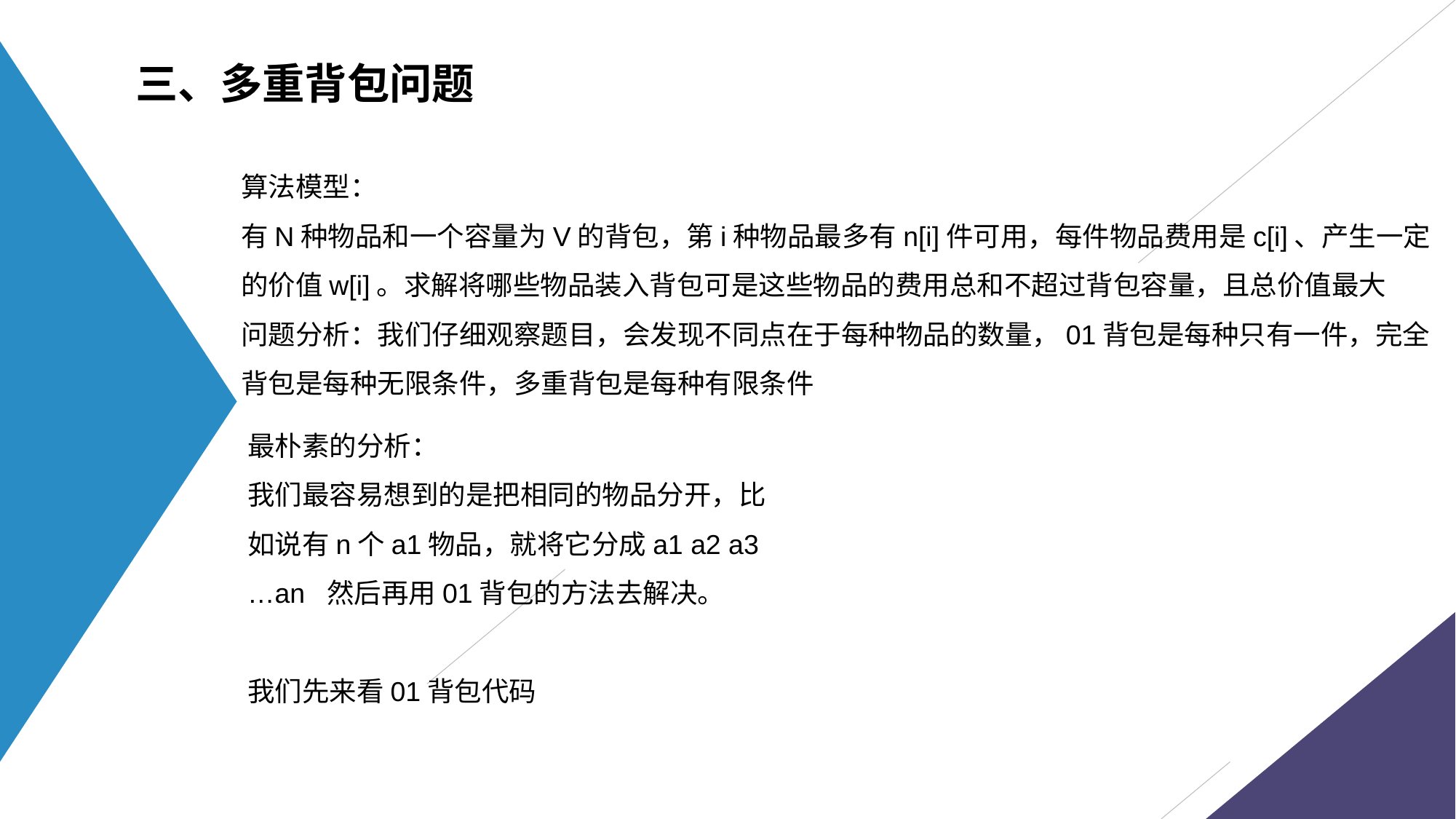

三、多重背包问题
算法模型：
有N种物品和一个容量为V的背包，第i种物品最多有n[i]件可用，每件物品费用是c[i]、产生一定的价值w[i]。求解将哪些物品装入背包可是这些物品的费用总和不超过背包容量，且总价值最大
问题分析：我们仔细观察题目，会发现不同点在于每种物品的数量，01背包是每种只有一件，完全背包是每种无限条件，多重背包是每种有限条件

最朴素的分析：
我们最容易想到的是把相同的物品分开，比如说有n个a1物品，就将它分成a1 a2 a3 …an  然后再用01背包的方法去解决。

我们先来看01背包代码